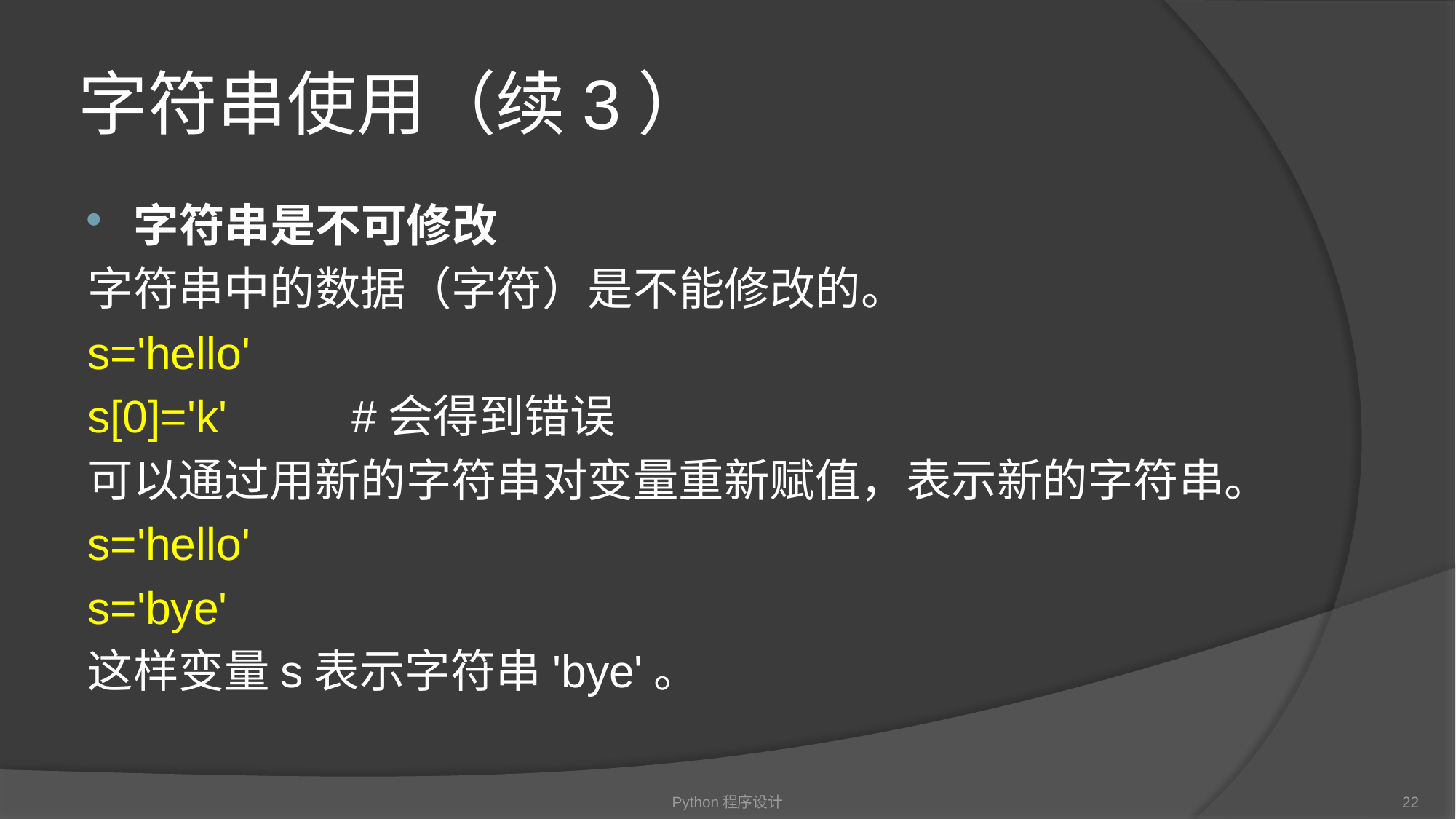

# 字符串使用（续3）
字符串是不可修改
字符串中的数据（字符）是不能修改的。
s='hello'
s[0]='k'		#会得到错误
可以通过用新的字符串对变量重新赋值，表示新的字符串。
s='hello'
s='bye'
这样变量s表示字符串'bye'。

Python程序设计
22